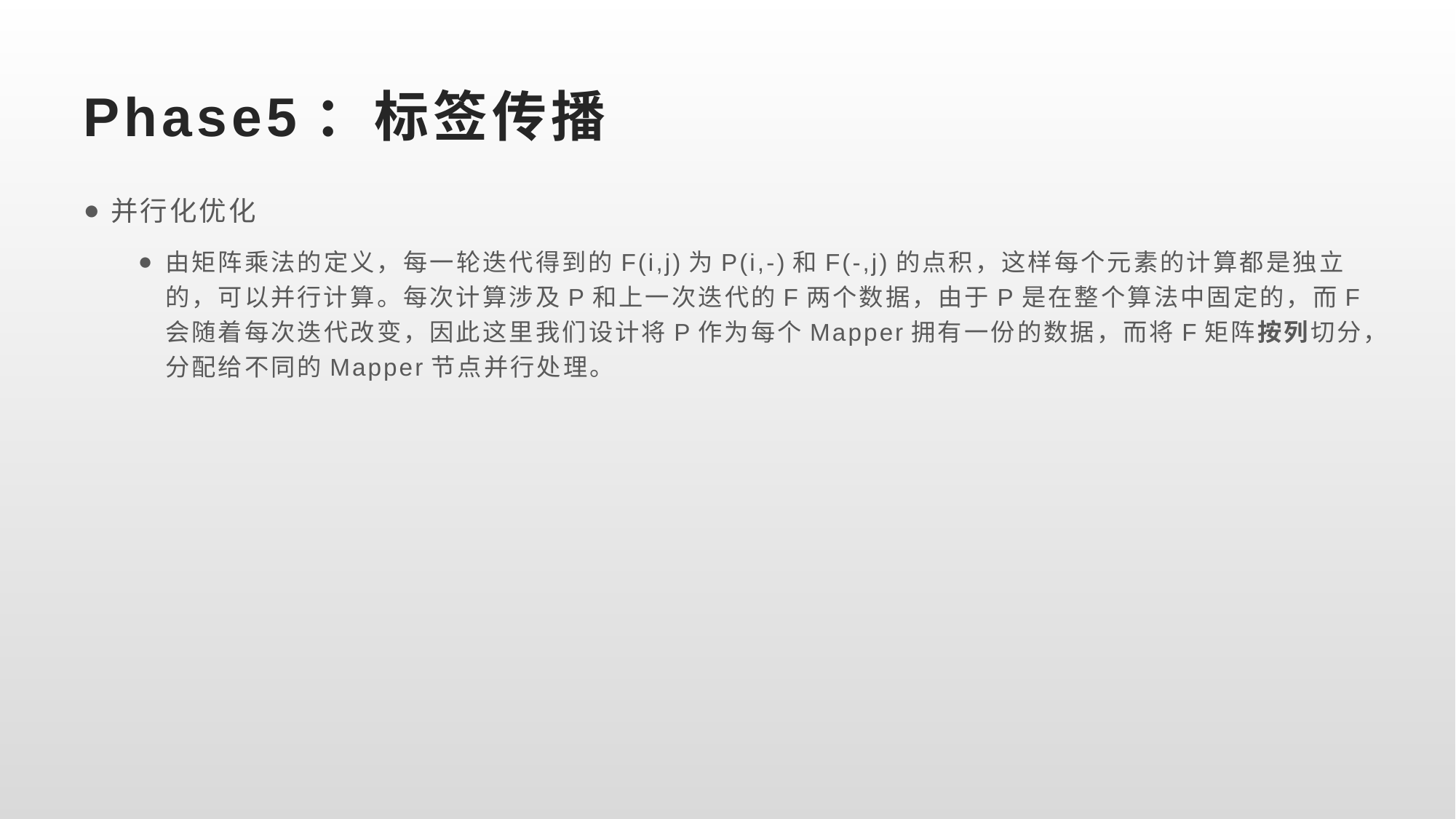

# Phase5：标签传播
并行化优化
由矩阵乘法的定义，每一轮迭代得到的F(i,j)为P(i,-)和F(-,j)的点积，这样每个元素的计算都是独立的，可以并行计算。每次计算涉及P和上一次迭代的F两个数据，由于P是在整个算法中固定的，而F会随着每次迭代改变，因此这里我们设计将P作为每个Mapper拥有一份的数据，而将F矩阵按列切分，分配给不同的Mapper节点并行处理。